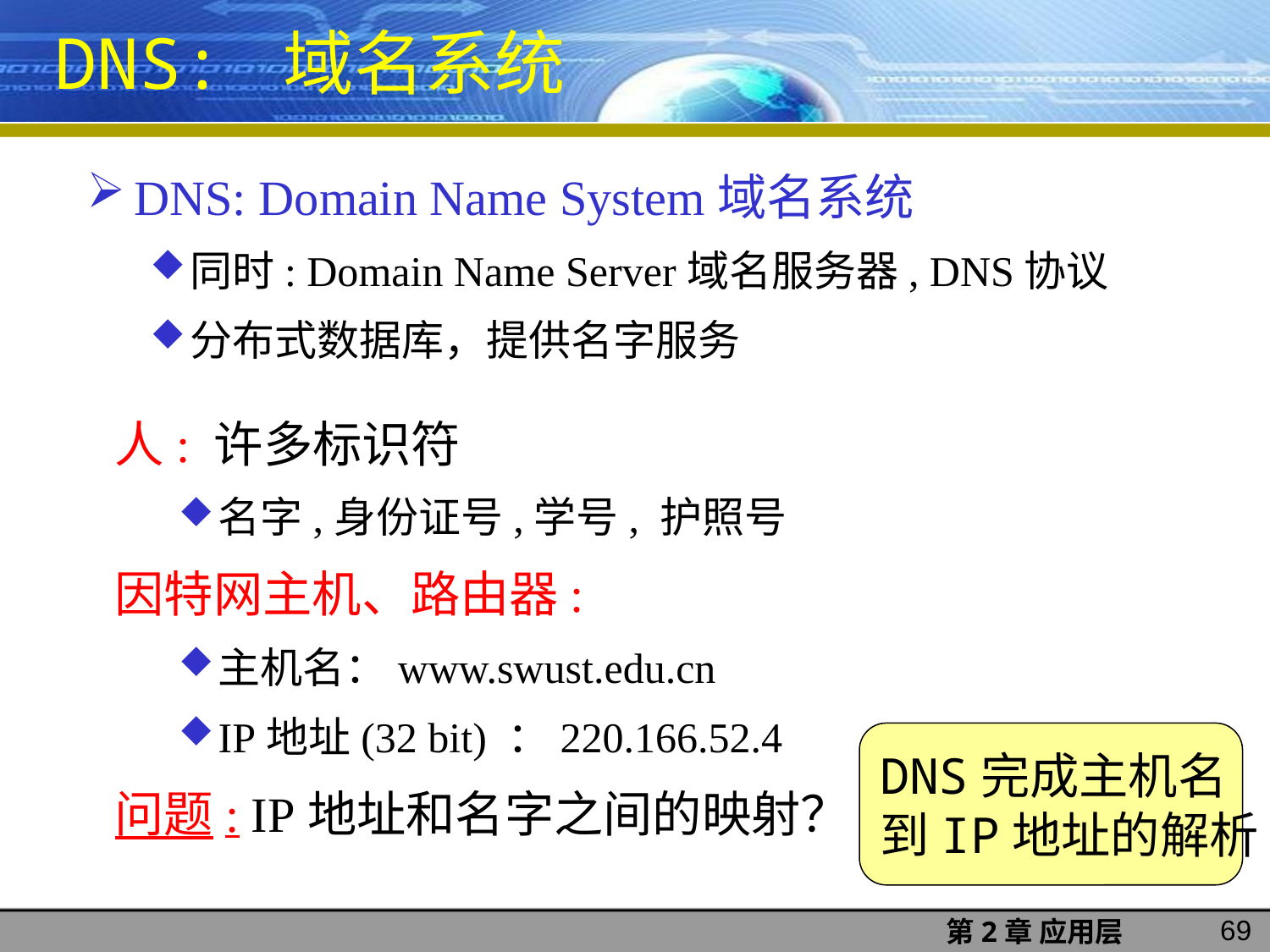

DNS: 域名系统
DNS: Domain Name System域名系统
同时: Domain Name Server域名服务器, DNS协议
分布式数据库，提供名字服务
人: 许多标识符
名字,身份证号,学号, 护照号
因特网主机、路由器:
主机名：www.swust.edu.cn
IP地址(32 bit) ：220.166.52.4
问题: IP地址和名字之间的映射？
DNS完成主机名
到IP地址的解析
69